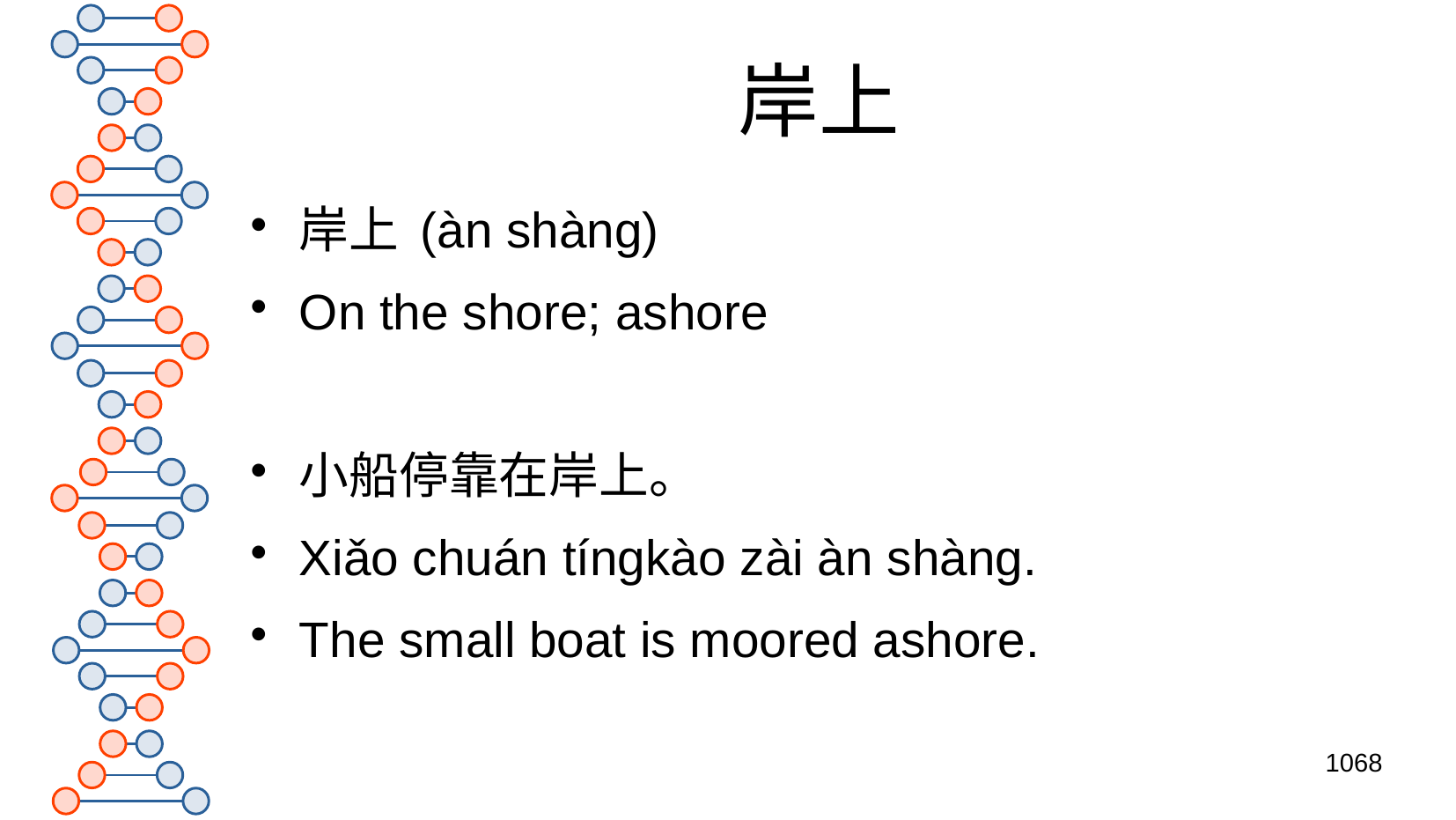

# 岸上
岸上 (àn shàng)
On the shore; ashore

小船停靠在岸上。
Xiǎo chuán tíngkào zài àn shàng.
The small boat is moored ashore.

1068